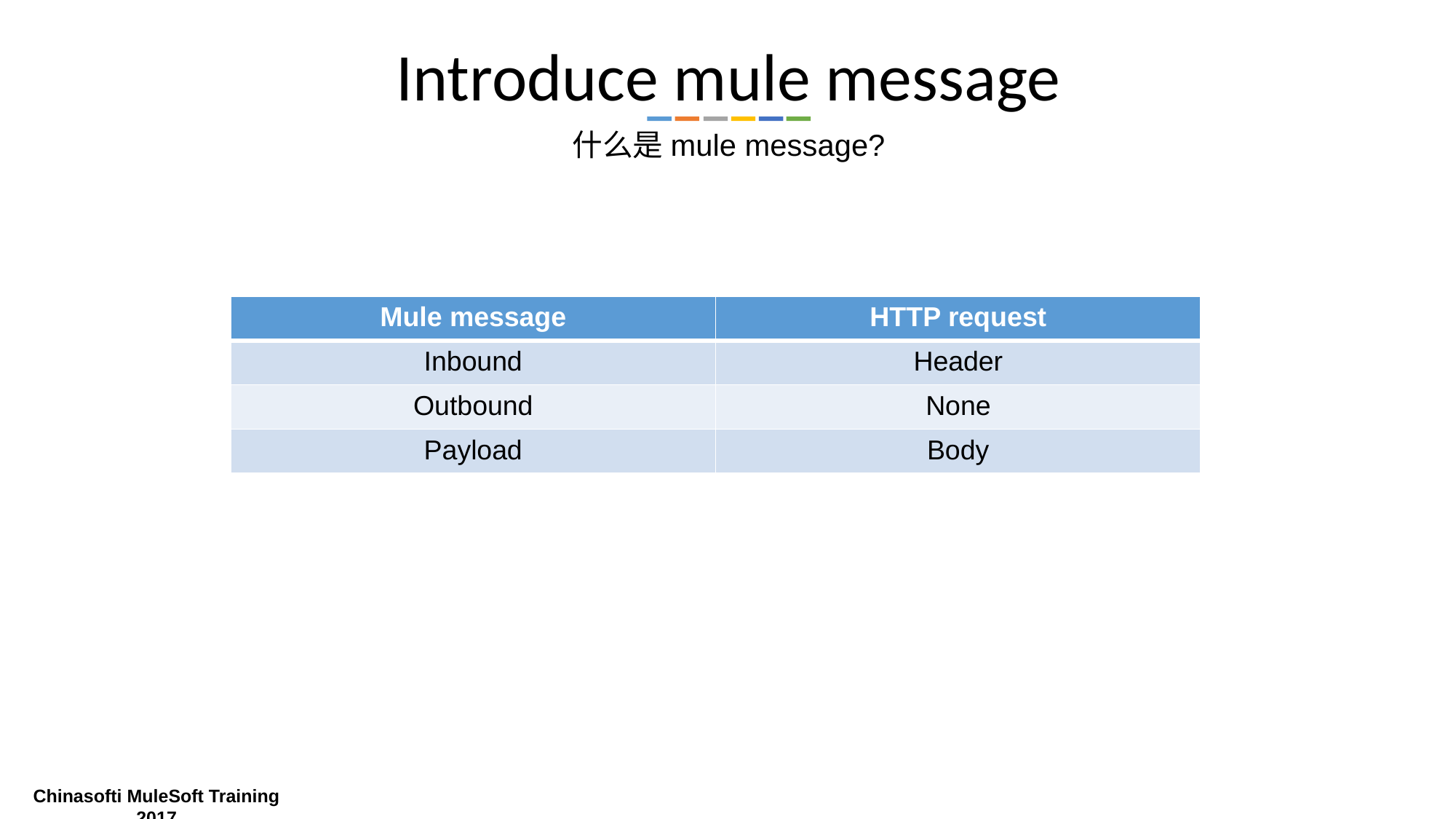

Introduce mule message

什么是mule message?
| Mule message | HTTP request |
| --- | --- |
| Inbound | Header |
| Outbound | None |
| Payload | Body |
Chinasofti MuleSoft Training 2017